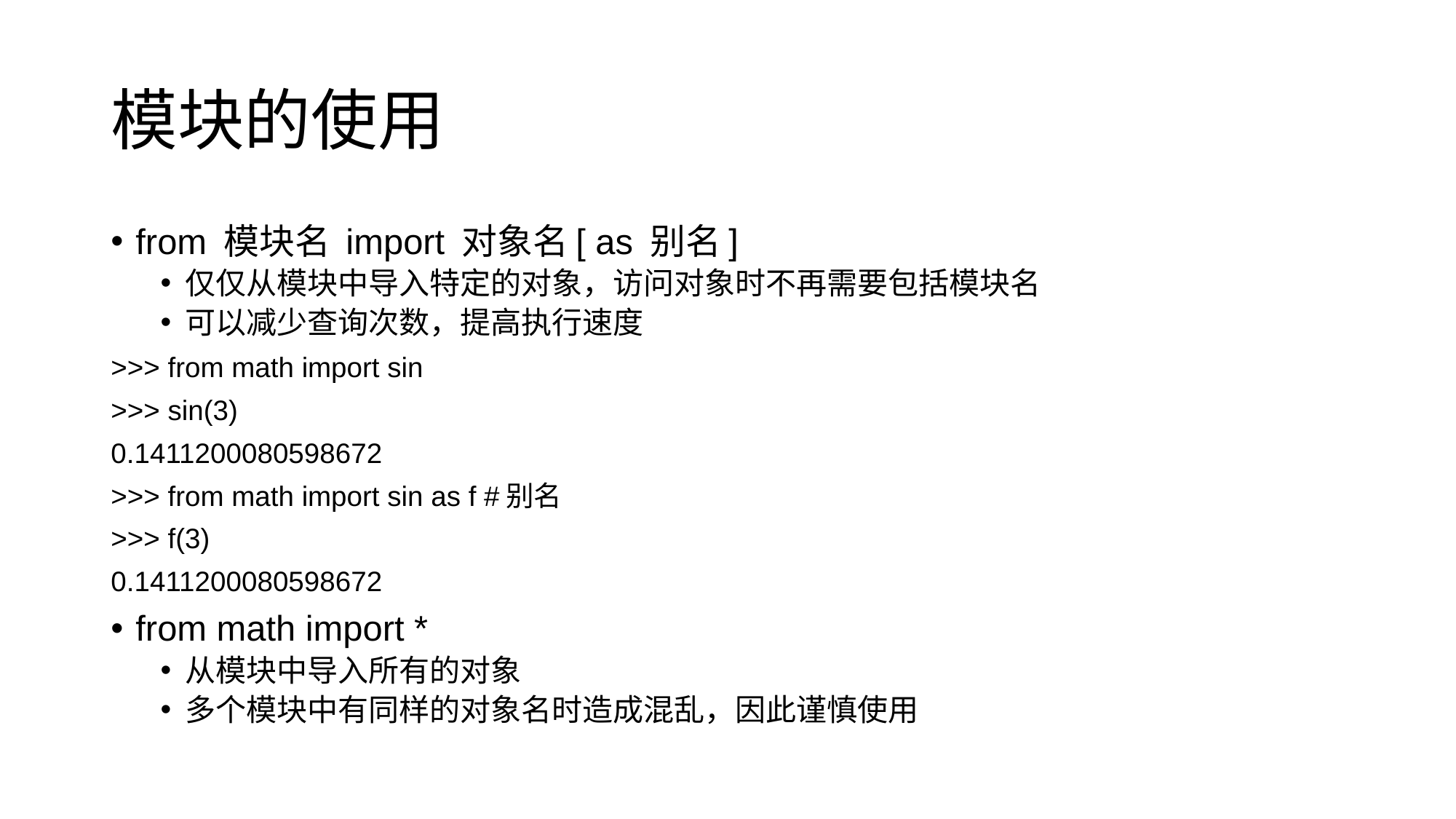

# 模块的使用
from 模块名 import 对象名[ as 别名]
仅仅从模块中导入特定的对象，访问对象时不再需要包括模块名
可以减少查询次数，提高执行速度
>>> from math import sin
>>> sin(3)
0.1411200080598672
>>> from math import sin as f #别名
>>> f(3)
0.1411200080598672
from math import *
从模块中导入所有的对象
多个模块中有同样的对象名时造成混乱，因此谨慎使用